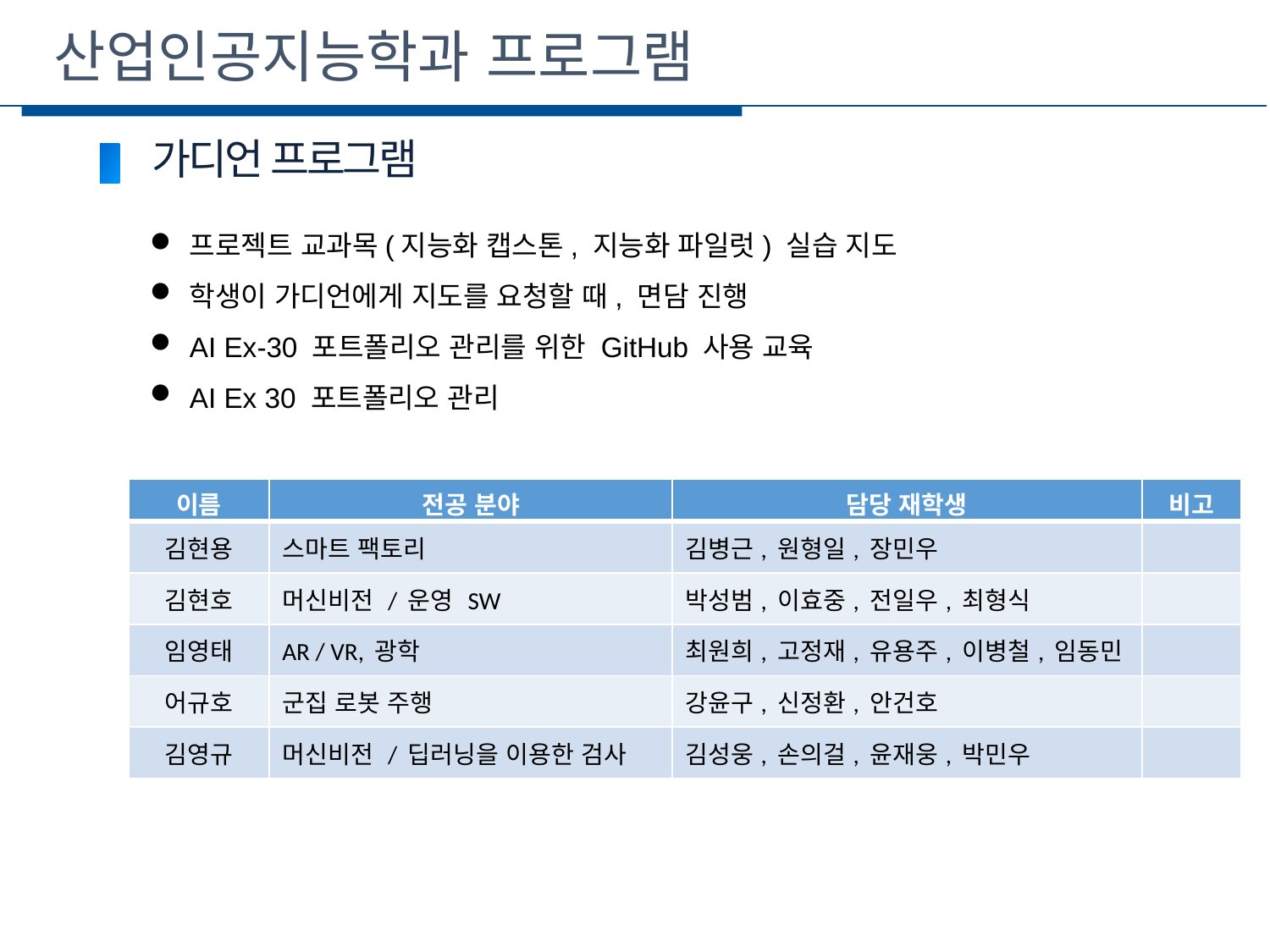

산업인공지능학과 프로그램

가디언 프로그램

프로젝트 교과목(지능화 캡스톤, 지능화 파일럿) 실습 지도
학생이 가디언에게 지도를 요청할 때, 면담 진행
AI Ex-30 포트폴리오 관리를 위한 GitHub 사용 교육
AI Ex 30 포트폴리오 관리
| 이름 | 전공 분야 | 담당 재학생 | 비고 |
| --- | --- | --- | --- |
| 김현용 | 스마트 팩토리 | 김병근, 원형일, 장민우 |  |
| 김현호 | 머신비전 / 운영 SW | 박성범, 이효중, 전일우, 최형식 |  |
| 임영태 | AR / VR, 광학 | 최원희, 고정재, 유용주, 이병철, 임동민 |  |
| 어규호 | 군집 로봇 주행 | 강윤구, 신정환, 안건호 |  |
| 김영규 | 머신비전 / 딥러닝을 이용한 검사 | 김성웅, 손의걸, 윤재웅, 박민우 |  |